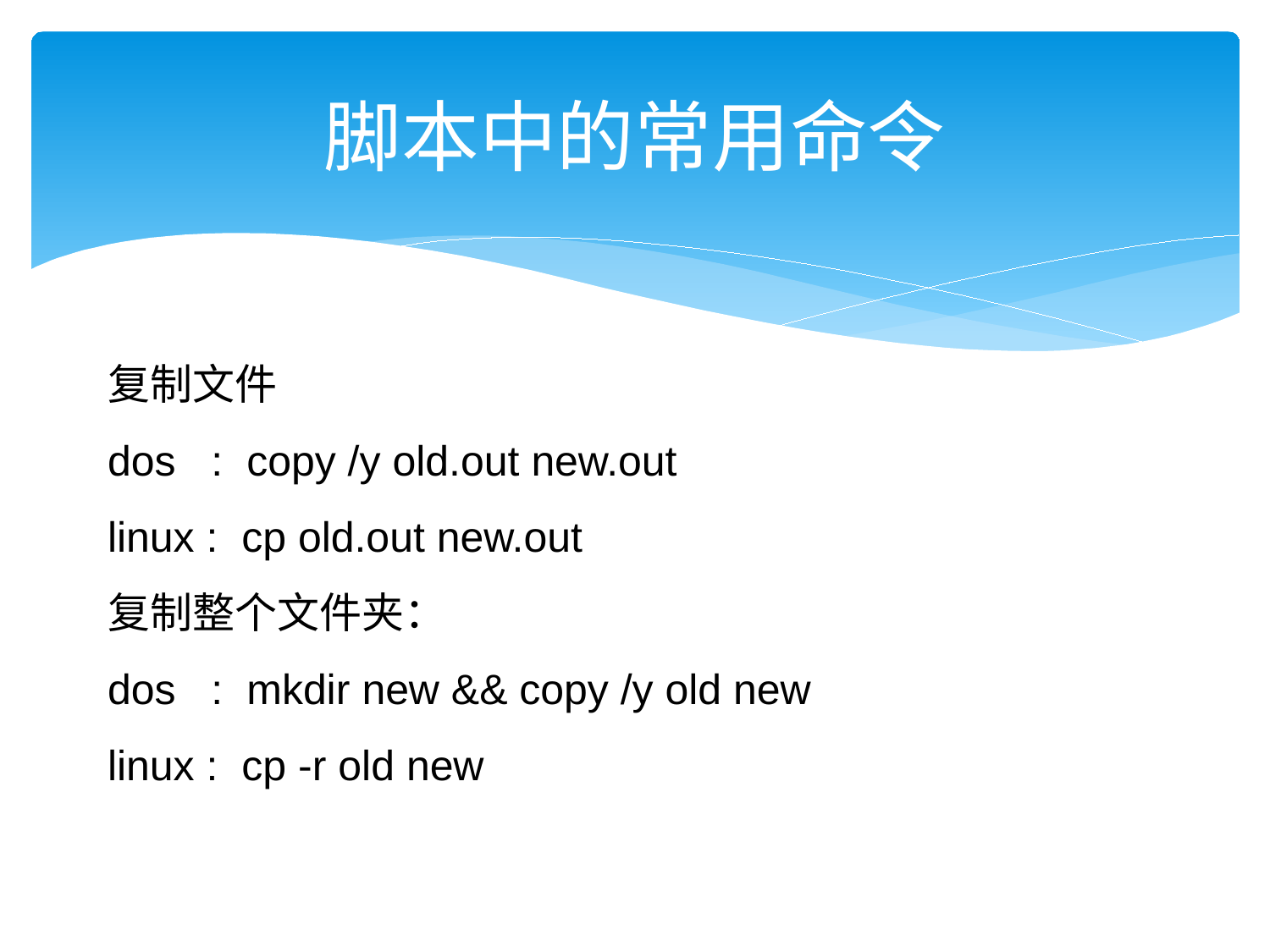

# 脚本中的常用命令
复制文件
dos   :  copy /y old.out new.out
linux :  cp old.out new.out
复制整个文件夹：
dos   :  mkdir new && copy /y old new
linux :  cp -r old new